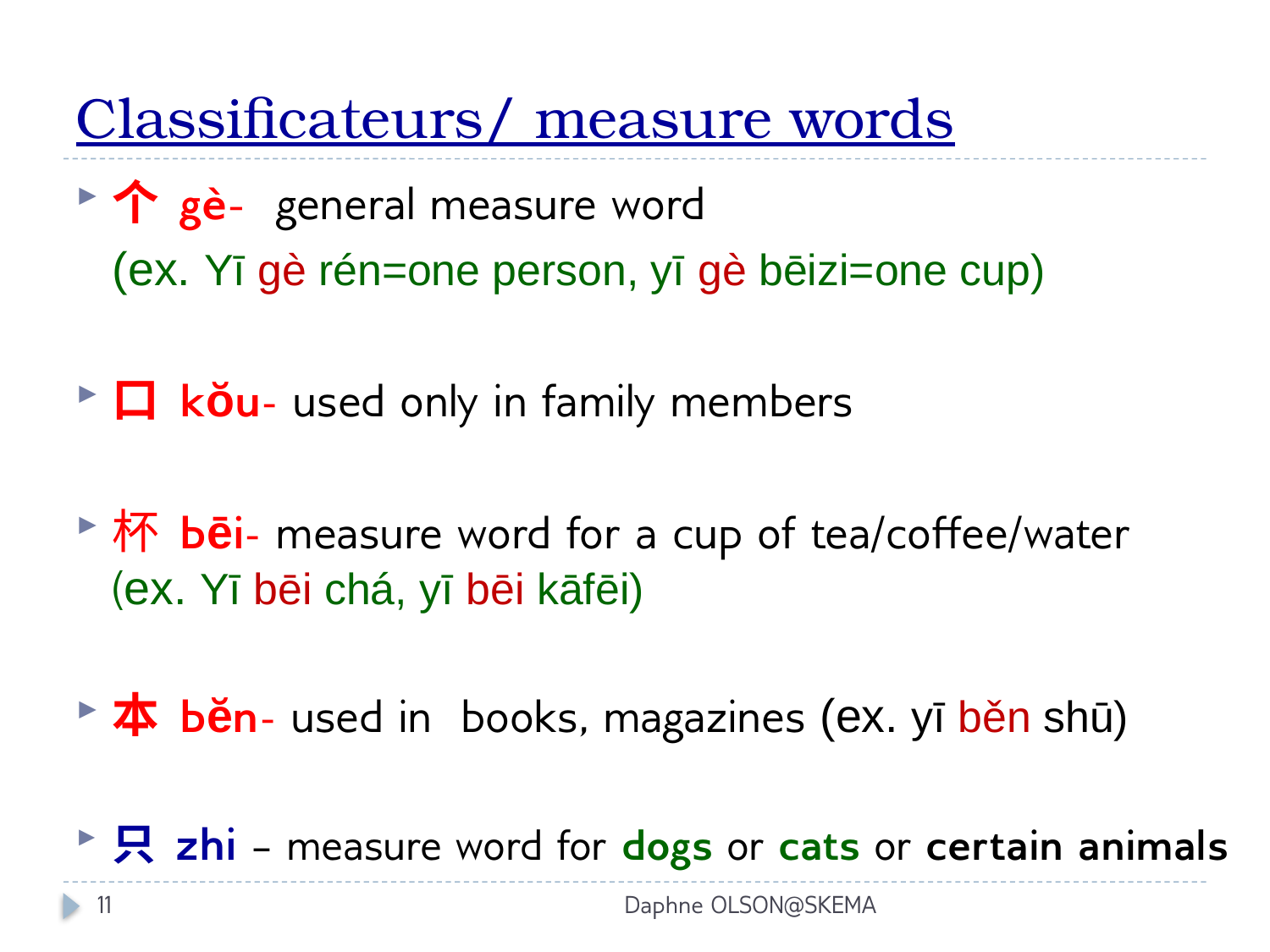

# Classificateurs/ measure words
个 gè-  general measure word
 	(ex. Yī gè rén=one person, yī gè bēizi=one cup)

口 kŏu- used only in family members

杯 bēi- measure word for a cup of tea/coffee/water  (ex. Yī bēi chá, yī bēi kāfēi)

本 bĕn- used in  books, magazines (ex. yī běn shū)

只 zhi – measure word for dogs or cats or certain animals

11
Daphne OLSON@SKEMA